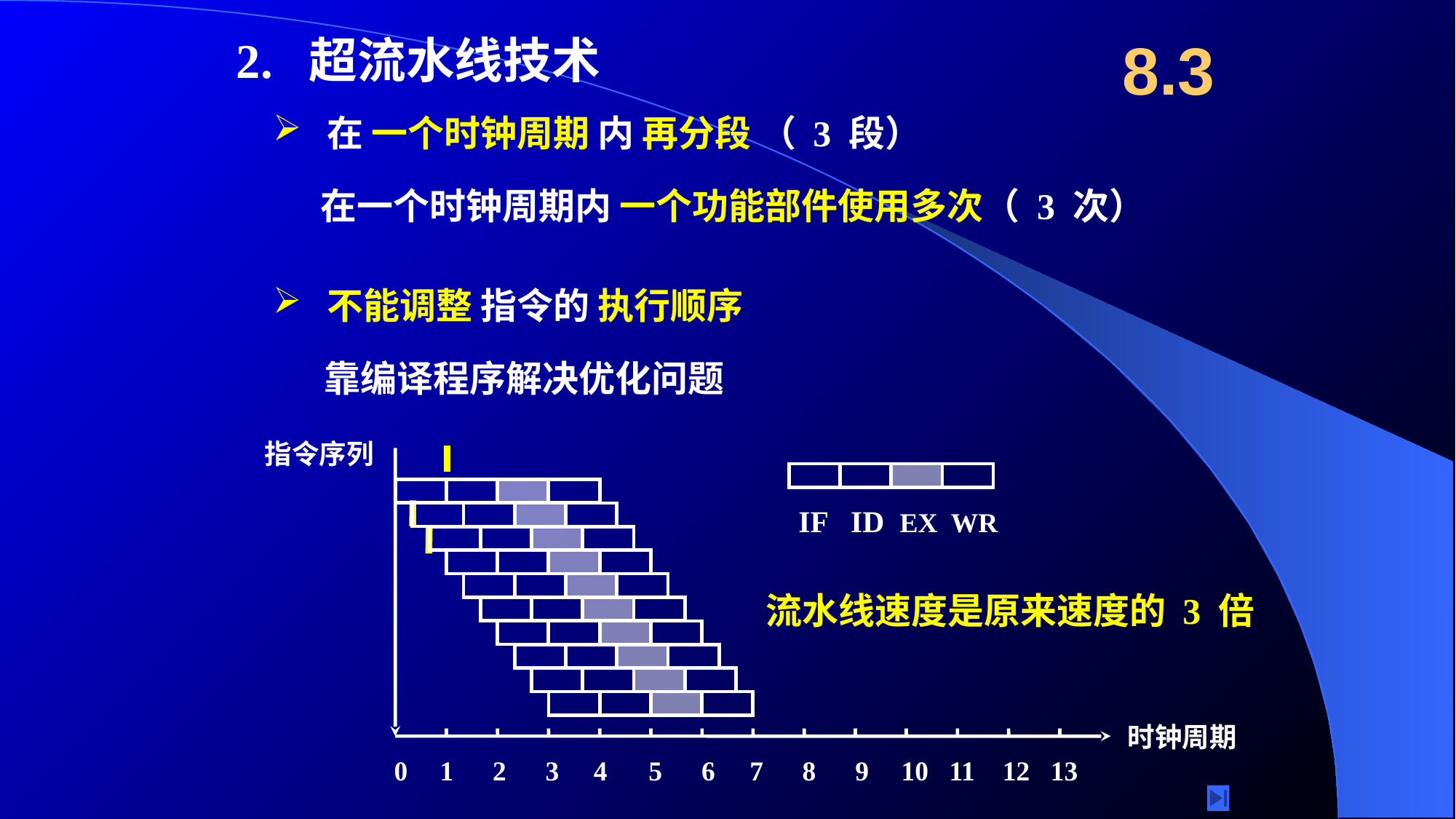

8.3
2.  超流水线技术
  在 一个时钟周期 内 再分段 （ 3 段）
在一个时钟周期内 一个功能部件使用多次（ 3 次）
  不能调整 指令的 执行顺序
靠编译程序解决优化问题
指令序列

IF   ID  EX  WR

0     1      2      3     4      5      6     7      8      9     10   11    12   13
时钟周期

流水线速度是原来速度的 3 倍